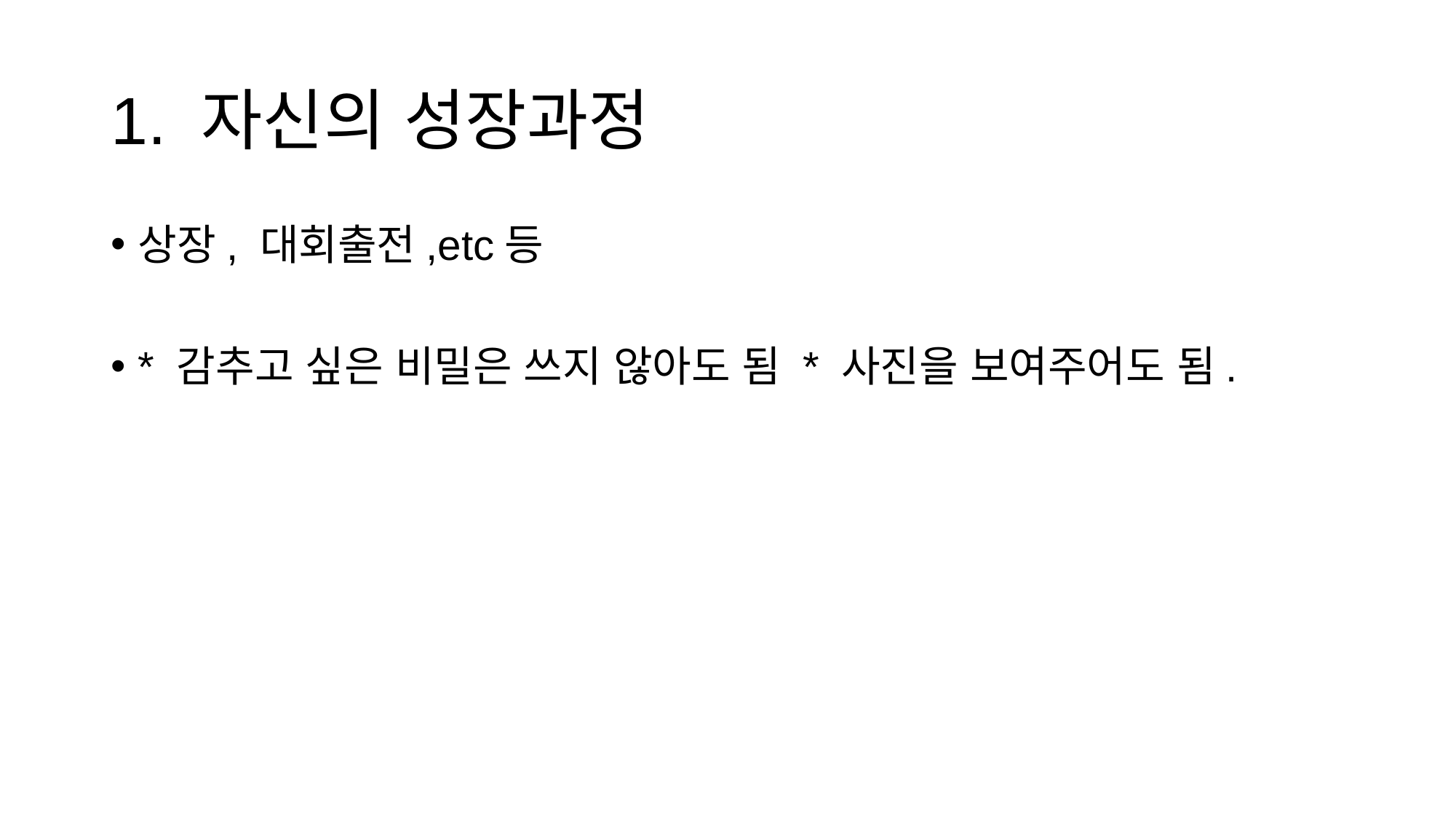

# 1. 자신의 성장과정
상장, 대회출전,etc등

* 감추고 싶은 비밀은 쓰지 않아도 됨 * 사진을 보여주어도 됨.